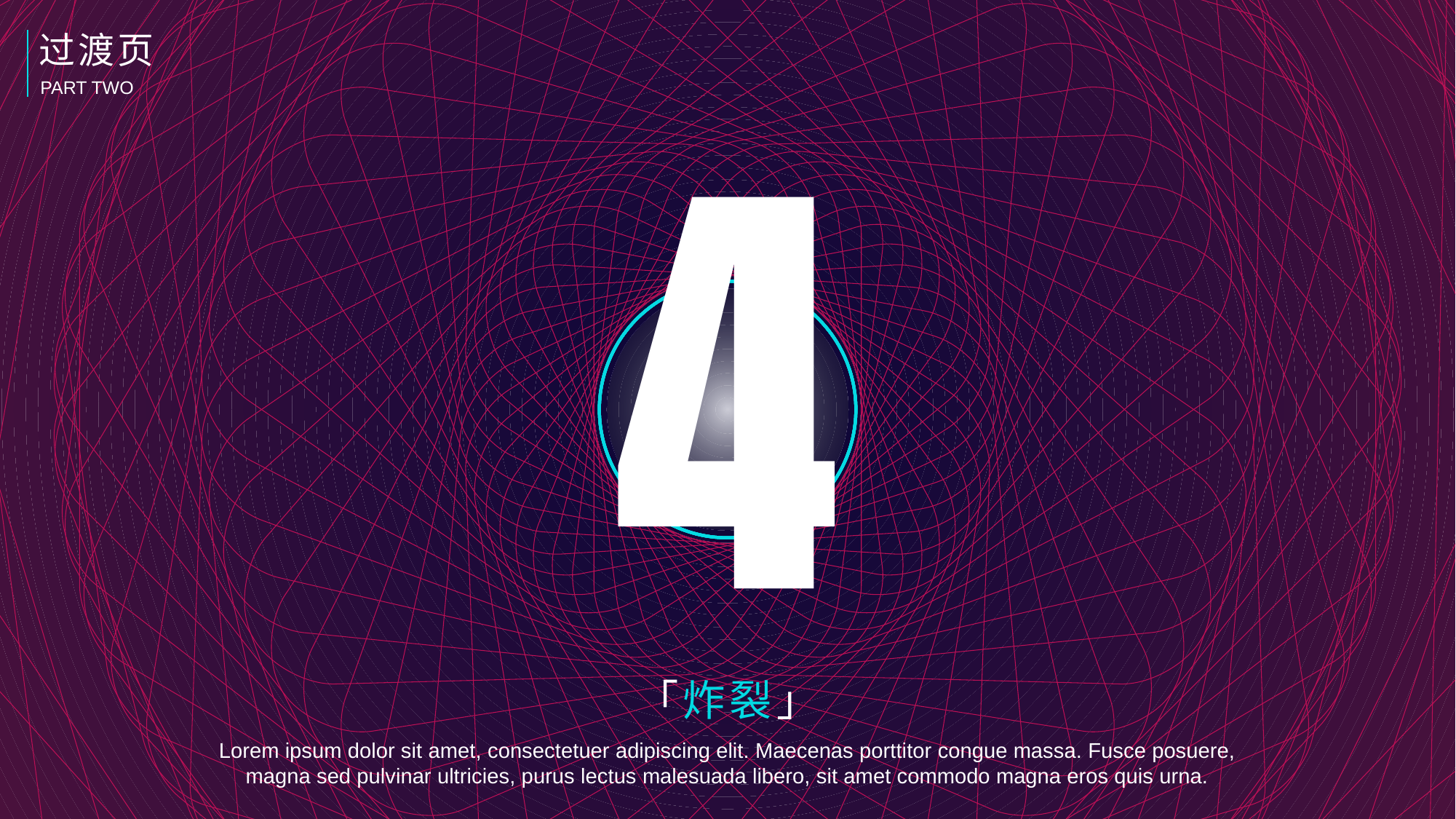

过渡页
PART TWO
4
「炸裂」
Lorem ipsum dolor sit amet, consectetuer adipiscing elit. Maecenas porttitor congue massa. Fusce posuere, magna sed pulvinar ultricies, purus lectus malesuada libero, sit amet commodo magna eros quis urna.